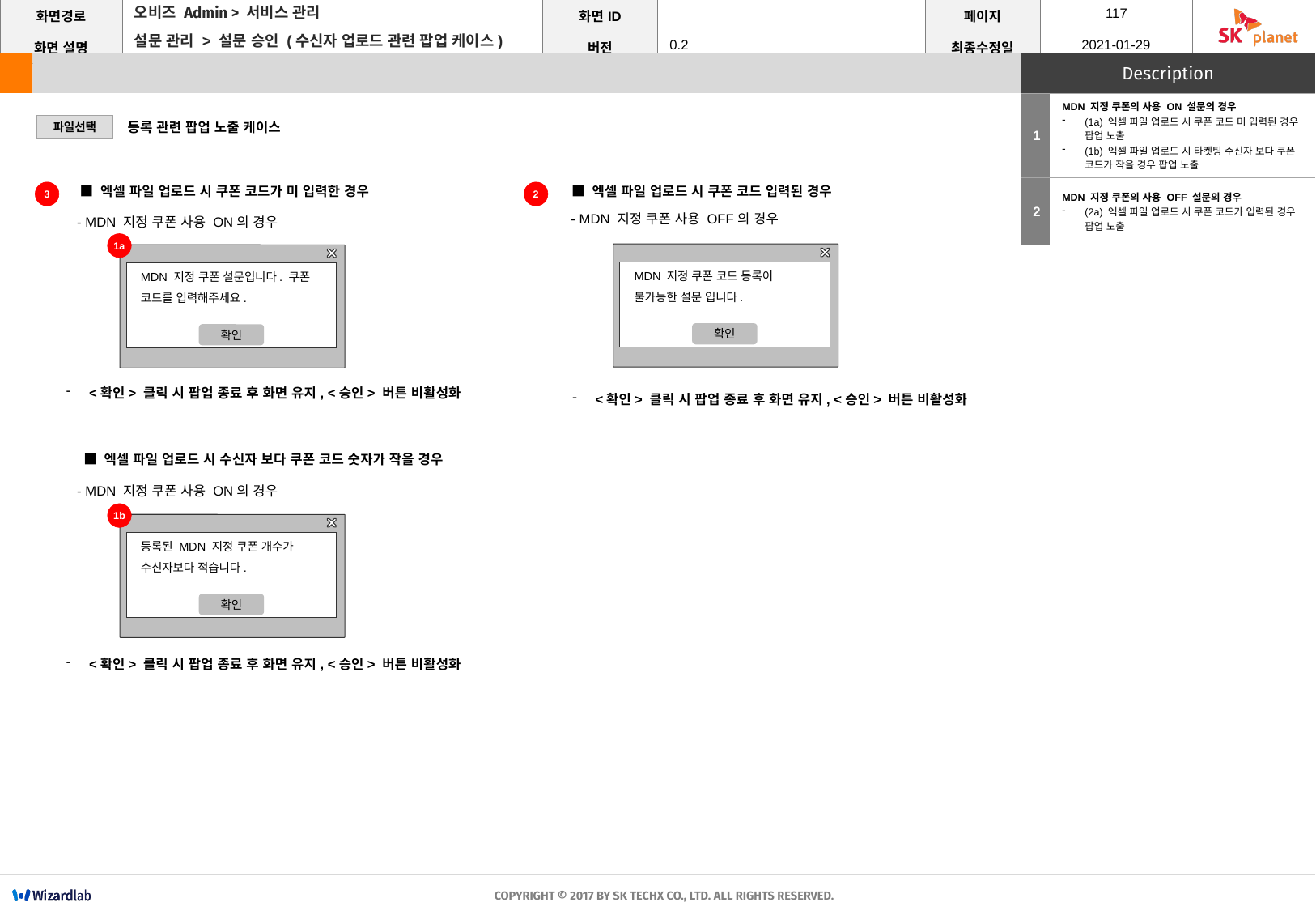

오비즈 Admin > 서비스 관리
설문 관리 > 설문 승인 (수신자 업로드 관련 팝업 케이스)
| 1 | MDN 지정 쿠폰의 사용 ON 설문의 경우 (1a) 엑셀 파일 업로드 시 쿠폰 코드 미 입력된 경우 팝업 노출 (1b) 엑셀 파일 업로드 시 타켓팅 수신자 보다 쿠폰 코드가 작을 경우 팝업 노출 |
| --- | --- |
| 2 | MDN 지정 쿠폰의 사용 OFF 설문의 경우 (2a) 엑셀 파일 업로드 시 쿠폰 코드가 입력된 경우 팝업 노출 |
등록 관련 팝업 노출 케이스
파일선택
■ 엑셀 파일 업로드 시 쿠폰 코드가 미 입력한 경우
■ 엑셀 파일 업로드 시 쿠폰 코드 입력된 경우
3
2
- MDN 지정 쿠폰 사용 OFF의 경우
- MDN 지정 쿠폰 사용 ON의 경우
1a

MDN 지정 쿠폰 코드 등록이 불가능한 설문 입니다.
확인

MDN 지정 쿠폰 설문입니다. 쿠폰 코드를 입력해주세요.
확인
<확인> 클릭 시 팝업 종료 후 화면 유지, <승인> 버튼 비활성화
<확인> 클릭 시 팝업 종료 후 화면 유지, <승인> 버튼 비활성화
■ 엑셀 파일 업로드 시 수신자 보다 쿠폰 코드 숫자가 작을 경우
- MDN 지정 쿠폰 사용 ON의 경우
1b

등록된 MDN 지정 쿠폰 개수가 수신자보다 적습니다.
확인
<확인> 클릭 시 팝업 종료 후 화면 유지, <승인> 버튼 비활성화